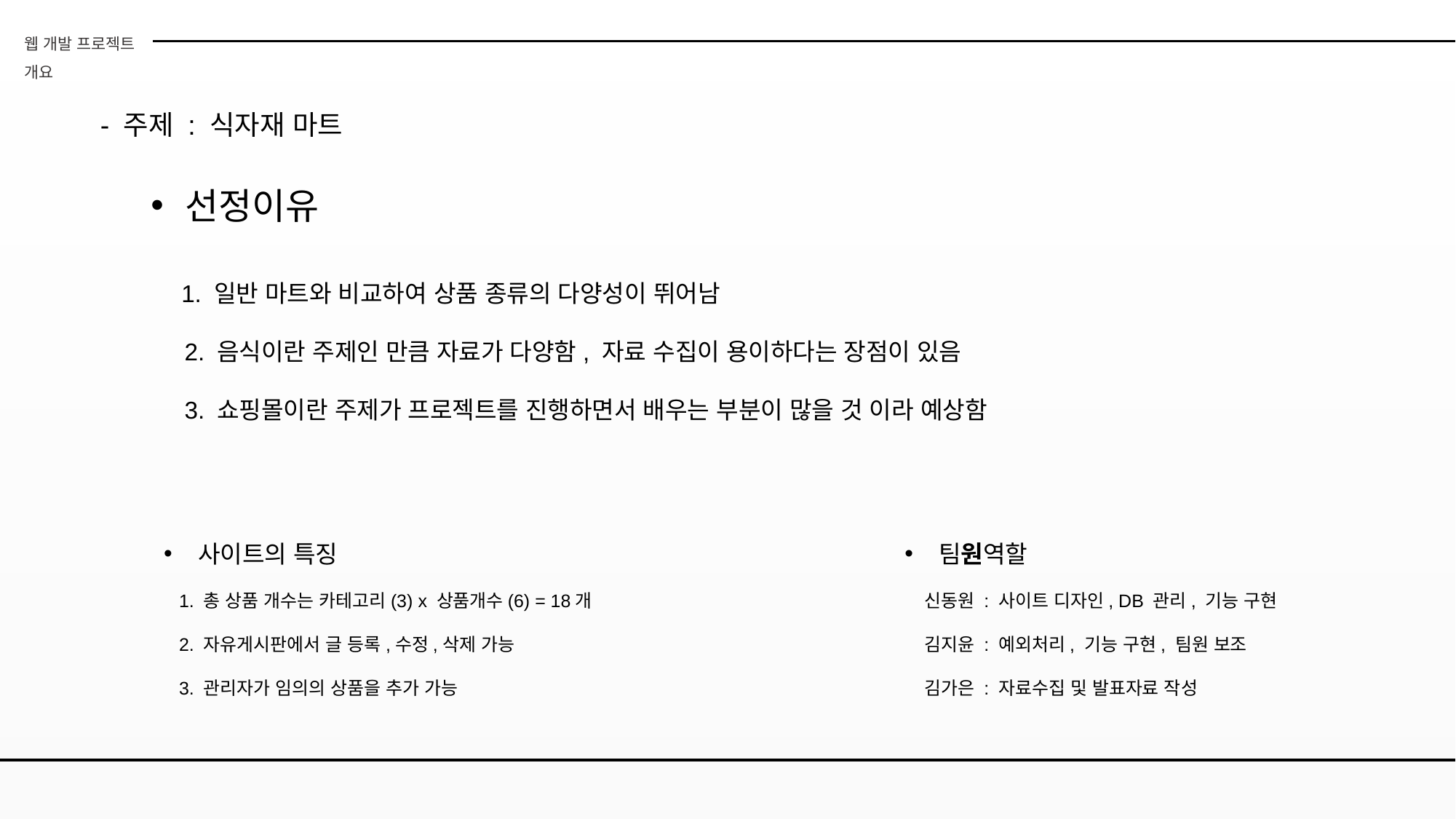

웹 개발 프로젝트
개요
- 주제 : 식자재 마트
선정이유

      1. 일반 마트와 비교하여 상품 종류의 다양성이 뛰어남
     2. 음식이란 주제인 만큼 자료가 다양함, 자료 수집이 용이하다는 장점이 있음
     3. 쇼핑몰이란 주제가 프로젝트를 진행하면서 배우는 부분이 많을 것 이라 예상함
사이트의 특징
   1. 총 상품 개수는 카테고리(3) x 상품개수(6) = 18개
   2. 자유게시판에서 글 등록,수정,삭제 가능
   3. 관리자가 임의의 상품을 추가 가능
팀원역할
   신동원 : 사이트 디자인, DB 관리, 기능 구현
   김지윤 : 예외처리, 기능 구현, 팀원 보조
   김가은 : 자료수집 및 발표자료 작성